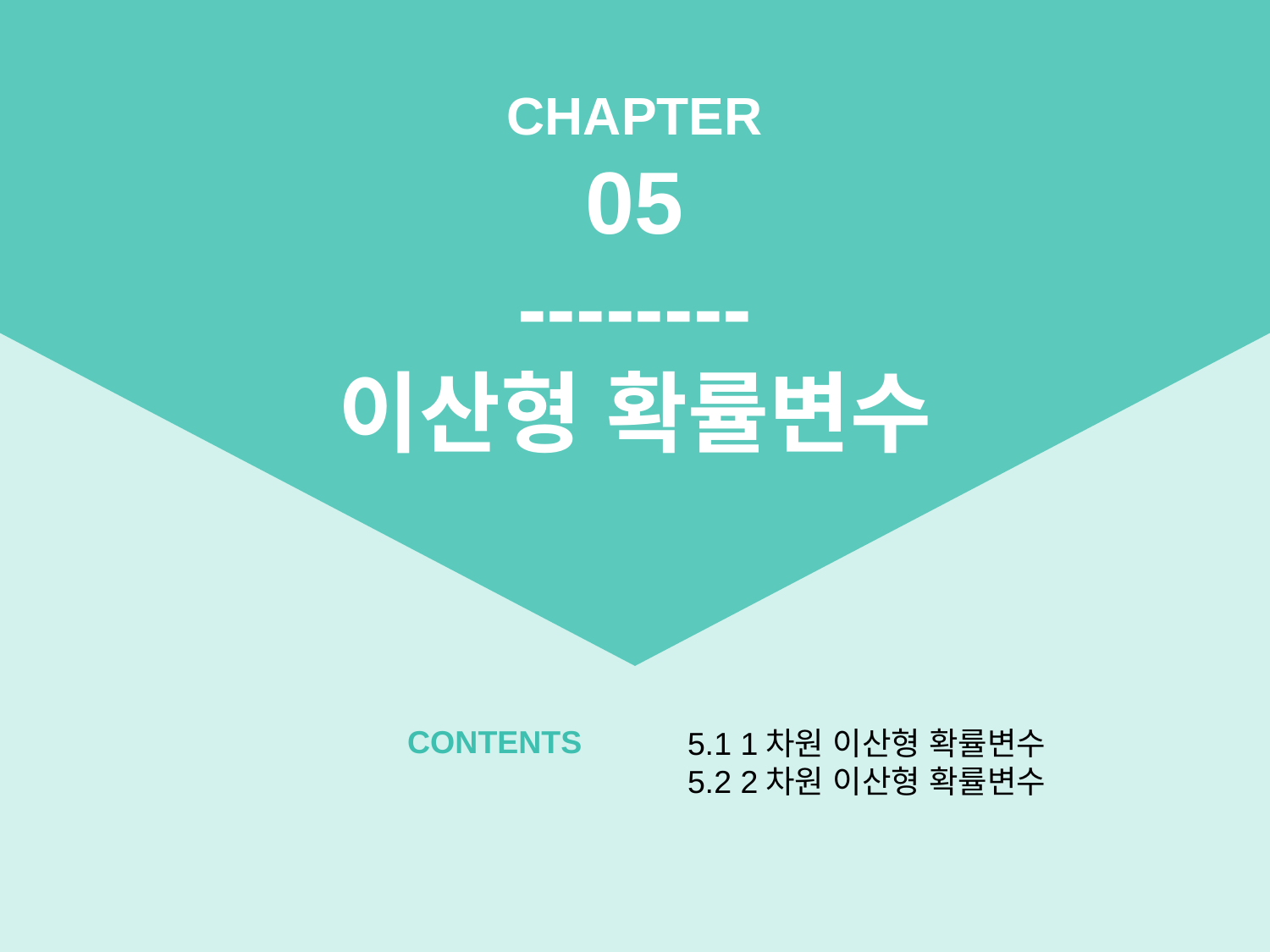

ㅊ
CHAPTER
05
--------
이산형 확률변수
CONTENTS
5.1 1차원 이산형 확률변수
5.2 2차원 이산형 확률변수